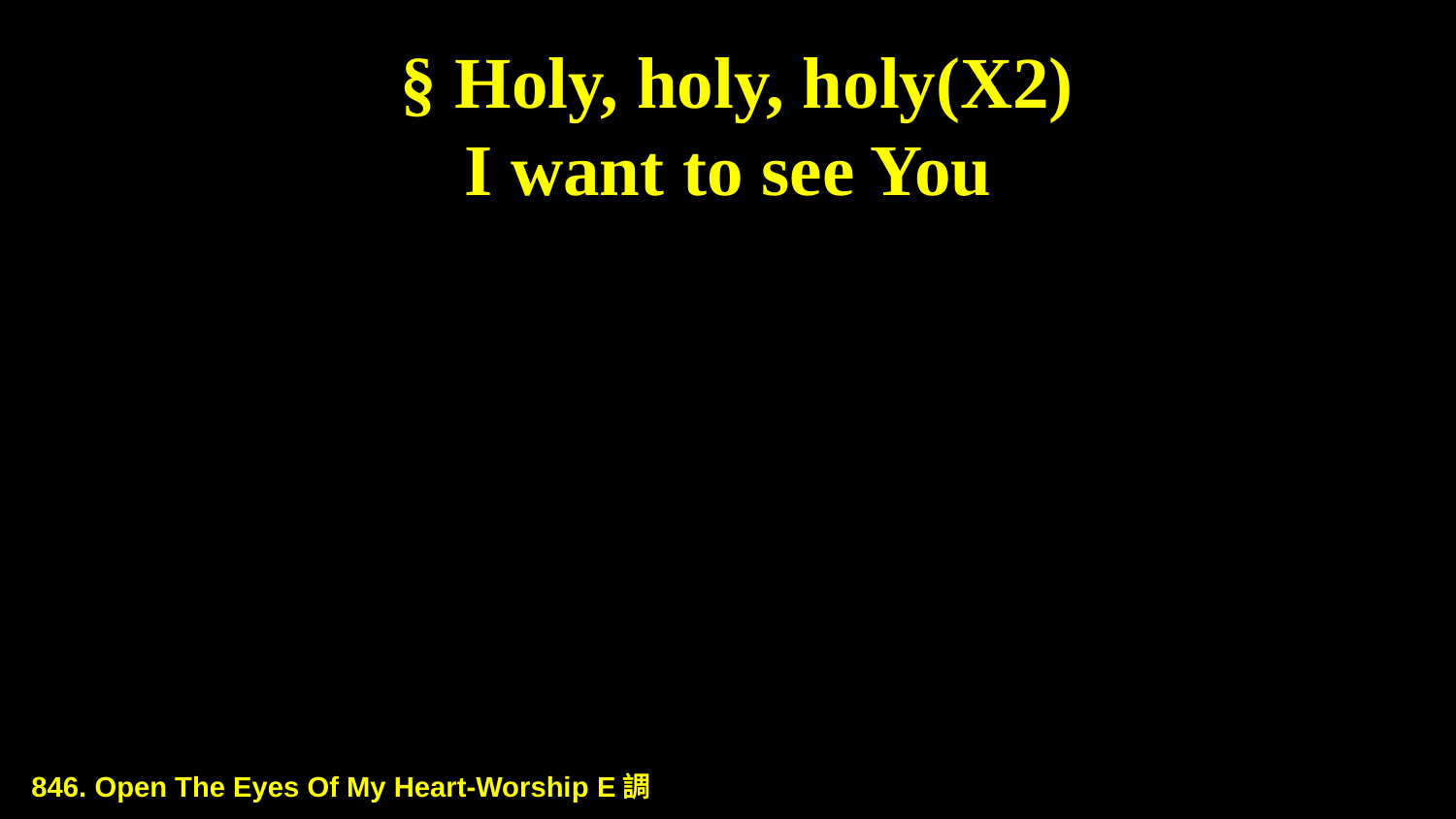

# § Holy, holy, holy(X2) I want to see You
846. Open The Eyes Of My Heart-Worship E調